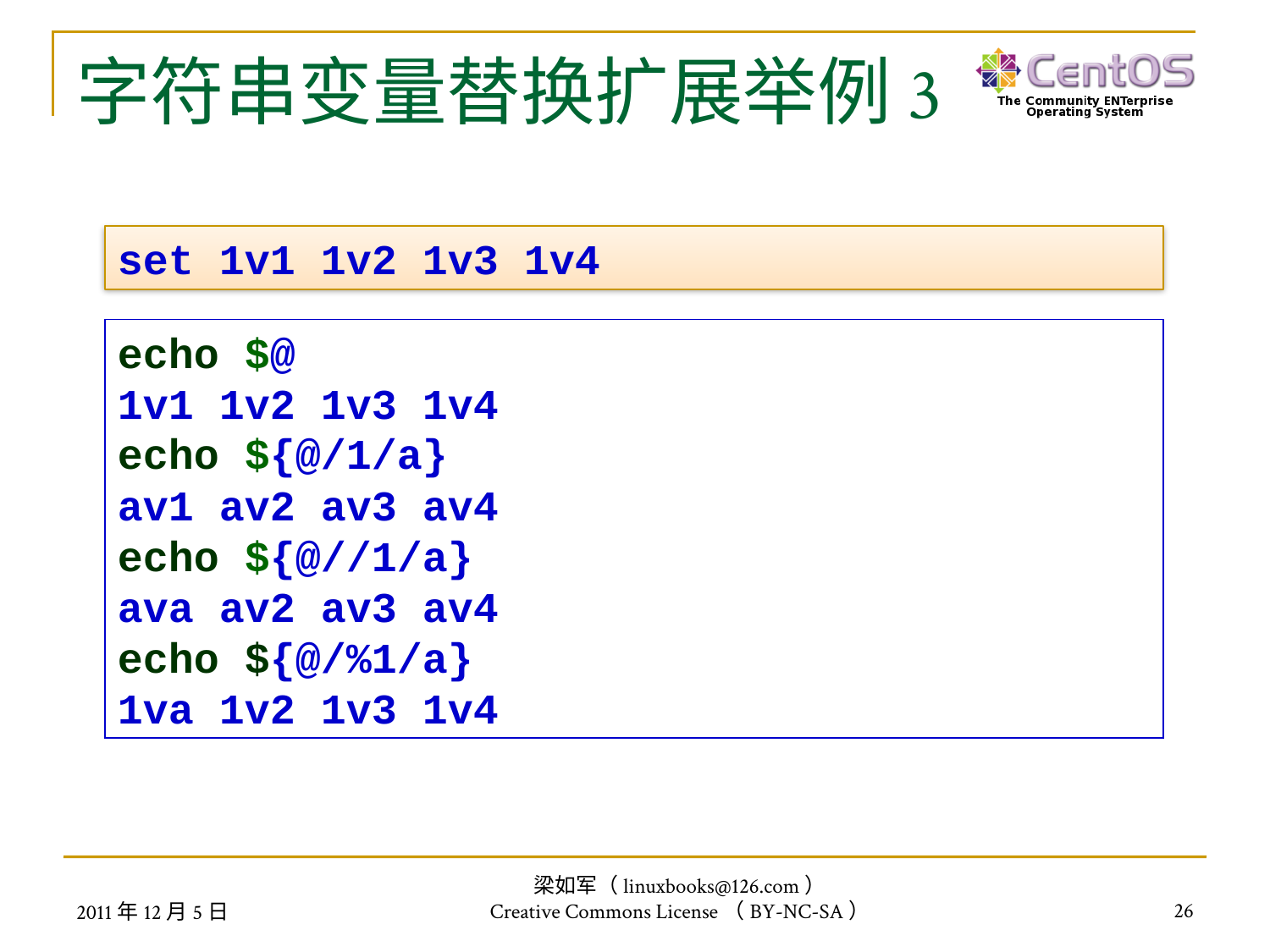

# 字符串变量替换扩展举例3
set 1v1 1v2 1v3 1v4
echo $@
1v1 1v2 1v3 1v4
echo ${@/1/a}
av1 av2 av3 av4
echo ${@//1/a}
ava av2 av3 av4
echo ${@/%1/a}
1va 1v2 1v3 1v4
梁如军（linuxbooks@126.com）
Creative Commons License（BY-NC-SA）
2011年12月5日
26